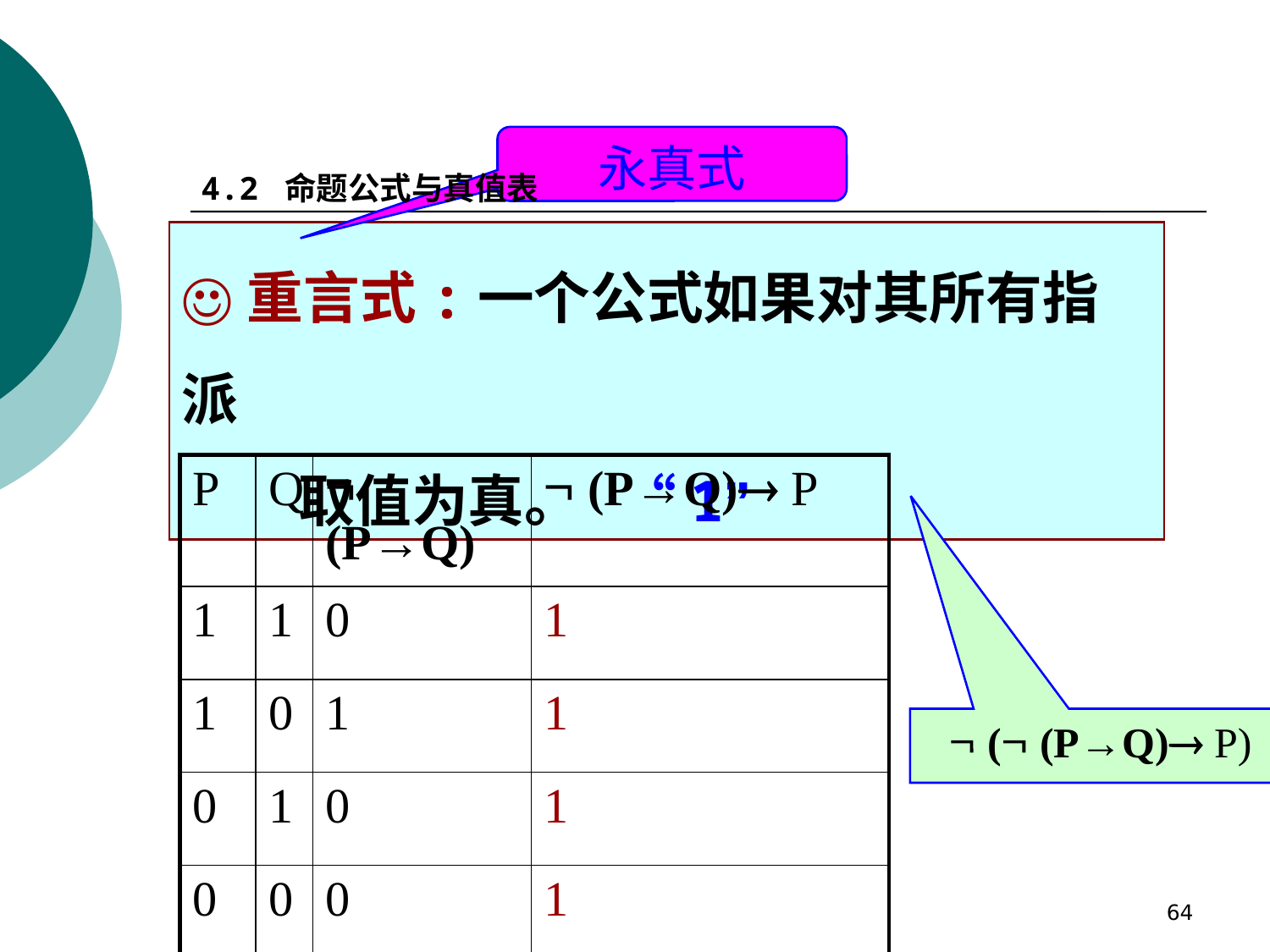

永真式
4.2 命题公式与真值表
☺重言式:一个公式如果对其所有指派
        取值为真。   “1”
| P | Q | ¬ (P→Q) | ¬ (P→Q)→ P |
| --- | --- | --- | --- |
| 1 | 1 | 0 | 1 |
| 1 | 0 | 1 | 1 |
| 0 | 1 | 0 | 1 |
| 0 | 0 | 0 | 1 |
¬ (¬ (P→Q)→ P)
64